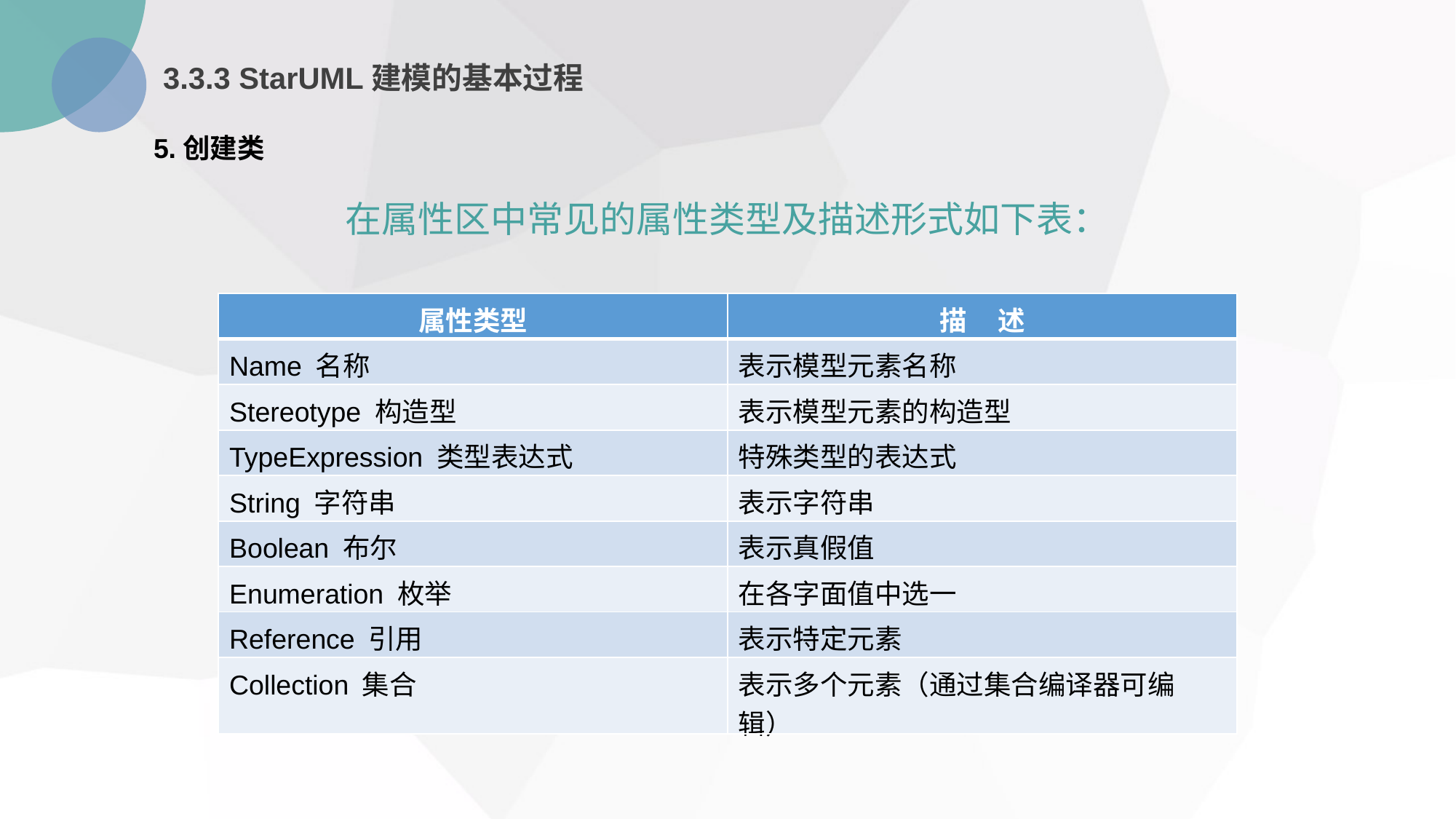

3.3.3 StarUML建模的基本过程
5.创建类
在属性区中常见的属性类型及描述形式如下表：
| 属性类型 | 描 述 |
| --- | --- |
| Name 名称 | 表示模型元素名称 |
| Stereotype 构造型 | 表示模型元素的构造型 |
| TypeExpression 类型表达式 | 特殊类型的表达式 |
| String 字符串 | 表示字符串 |
| Boolean 布尔 | 表示真假值 |
| Enumeration 枚举 | 在各字面值中选一 |
| Reference 引用 | 表示特定元素 |
| Collection 集合 | 表示多个元素（通过集合编译器可编辑） |